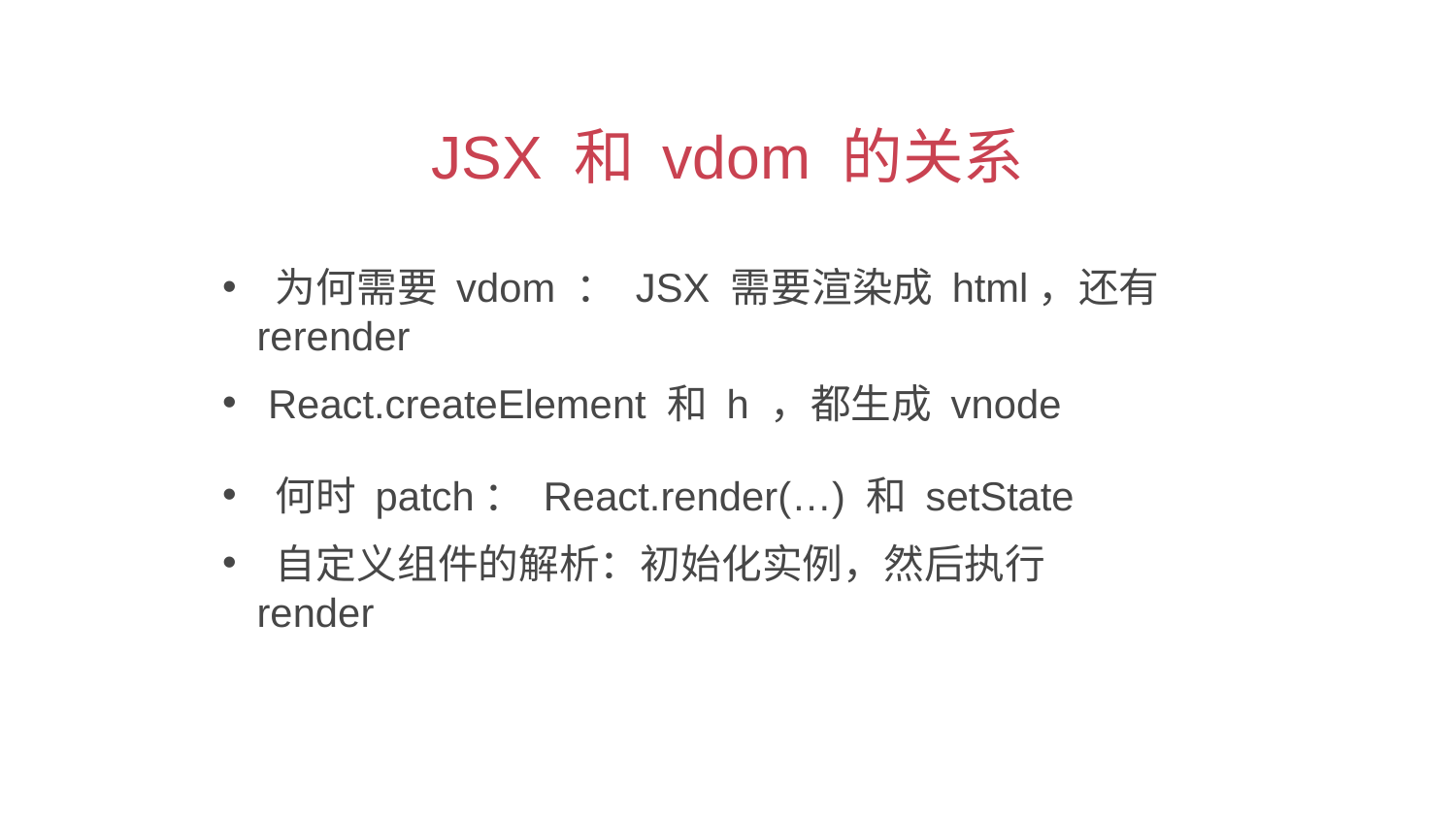

JSX 和 vdom 的关系
 为何需要 vdom ： JSX 需要渲染成 html，还有 rerender
 React.createElement 和 h ，都生成 vnode
 何时 patch： React.render(…) 和 setState
 自定义组件的解析：初始化实例，然后执行 render